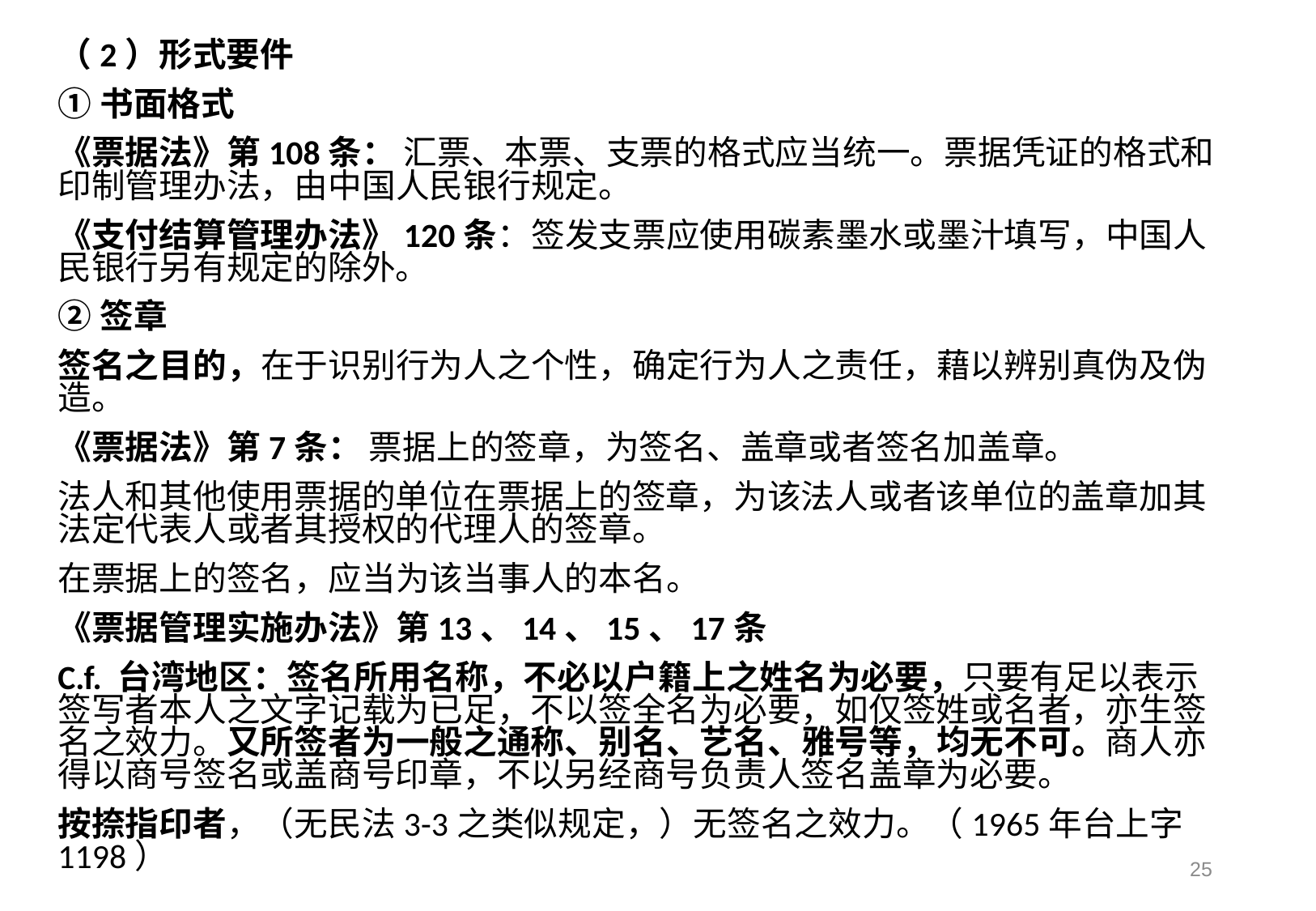

（2）形式要件
①书面格式
《票据法》第108条： 汇票、本票、支票的格式应当统一。票据凭证的格式和印制管理办法，由中国人民银行规定。
《支付结算管理办法》120条：签发支票应使用碳素墨水或墨汁填写，中国人民银行另有规定的除外。
②签章
签名之目的，在于识别行为人之个性，确定行为人之责任，藉以辨别真伪及伪造。
《票据法》第7条： 票据上的签章，为签名、盖章或者签名加盖章。
法人和其他使用票据的单位在票据上的签章，为该法人或者该单位的盖章加其法定代表人或者其授权的代理人的签章。
在票据上的签名，应当为该当事人的本名。
《票据管理实施办法》第13、14、15、17条
C.f. 台湾地区：签名所用名称，不必以户籍上之姓名为必要，只要有足以表示签写者本人之文字记载为已足，不以签全名为必要，如仅签姓或名者，亦生签名之效力。又所签者为一般之通称、别名、艺名、雅号等，均无不可。商人亦得以商号签名或盖商号印章，不以另经商号负责人签名盖章为必要。
按捺指印者，（无民法3-3之类似规定，）无签名之效力。（1965年台上字1198）
25